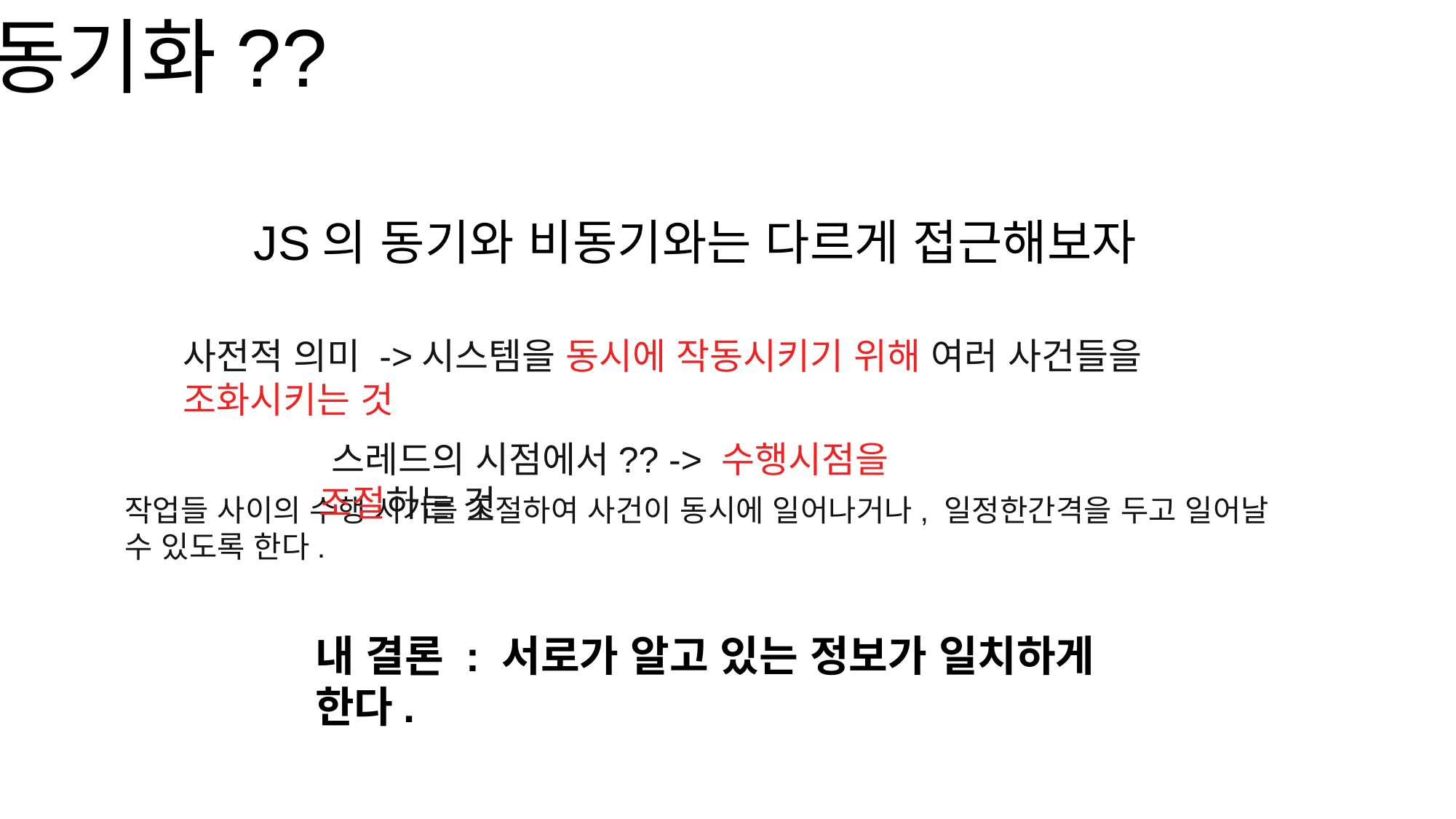

동기화??
JS의 동기와 비동기와는 다르게 접근해보자
사전적 의미 ->시스템을 동시에 작동시키기 위해 여러 사건들을 조화시키는 것
 스레드의 시점에서?? -> 수행시점을 조절하는 것

작업들 사이의 수행 시기를 조절하여 사건이 동시에 일어나거나, 일정한간격을 두고 일어날 수 있도록 한다.

내 결론 : 서로가 알고 있는 정보가 일치하게 한다.